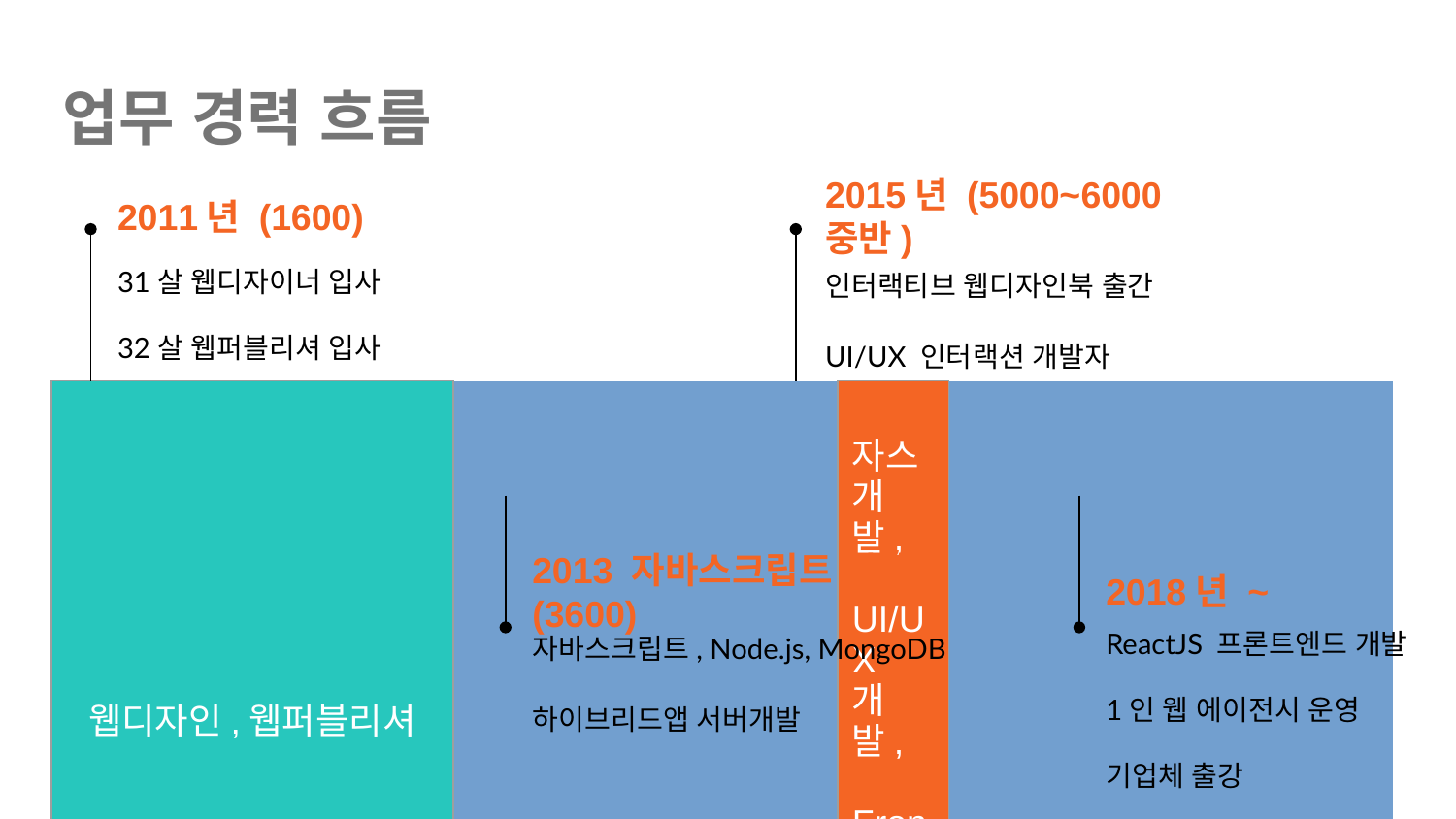

# 업무 경력 흐름
2011년 (1600)
2015년 (5000~6000중반)
인터랙티브 웹디자인북 출간
UI/UX 인터랙션 개발자
31살 웹디자이너 입사
32살 웹퍼블리셔 입사
| 웹디자인,웹퍼블리셔 |  |  |  | 자스개발, UI/UX 개발, Front-end 개발, 창업 |  |  |  |  |  |  |  |
| --- | --- | --- | --- | --- | --- | --- | --- | --- | --- | --- | --- |
2013 자바스크립트 개발 (3600)
2018년 ~
자바스크립트, Node.js, MongoDB
하이브리드앱 서버개발
ReactJS 프론트엔드 개발
1인 웹 에이전시 운영
기업체 출강